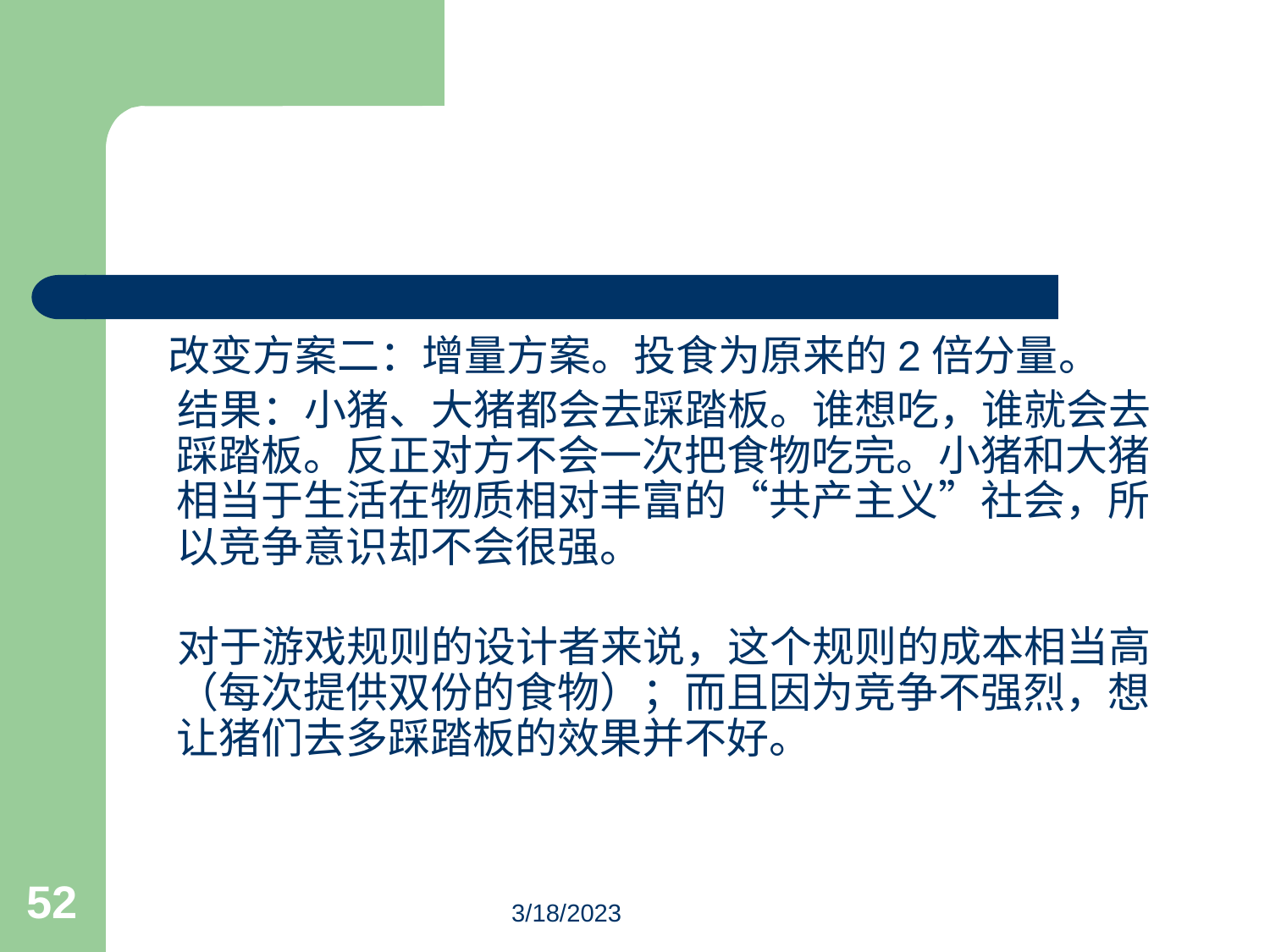

#
   改变方案二：增量方案。投食为原来的2倍分量。
    结果：小猪、大猪都会去踩踏板。谁想吃，谁就会去踩踏板。反正对方不会一次把食物吃完。小猪和大猪相当于生活在物质相对丰富的“共产主义”社会，所以竞争意识却不会很强。
    对于游戏规则的设计者来说，这个规则的成本相当高（每次提供双份的食物）；而且因为竞争不强烈，想让猪们去多踩踏板的效果并不好。
52
3/18/2023